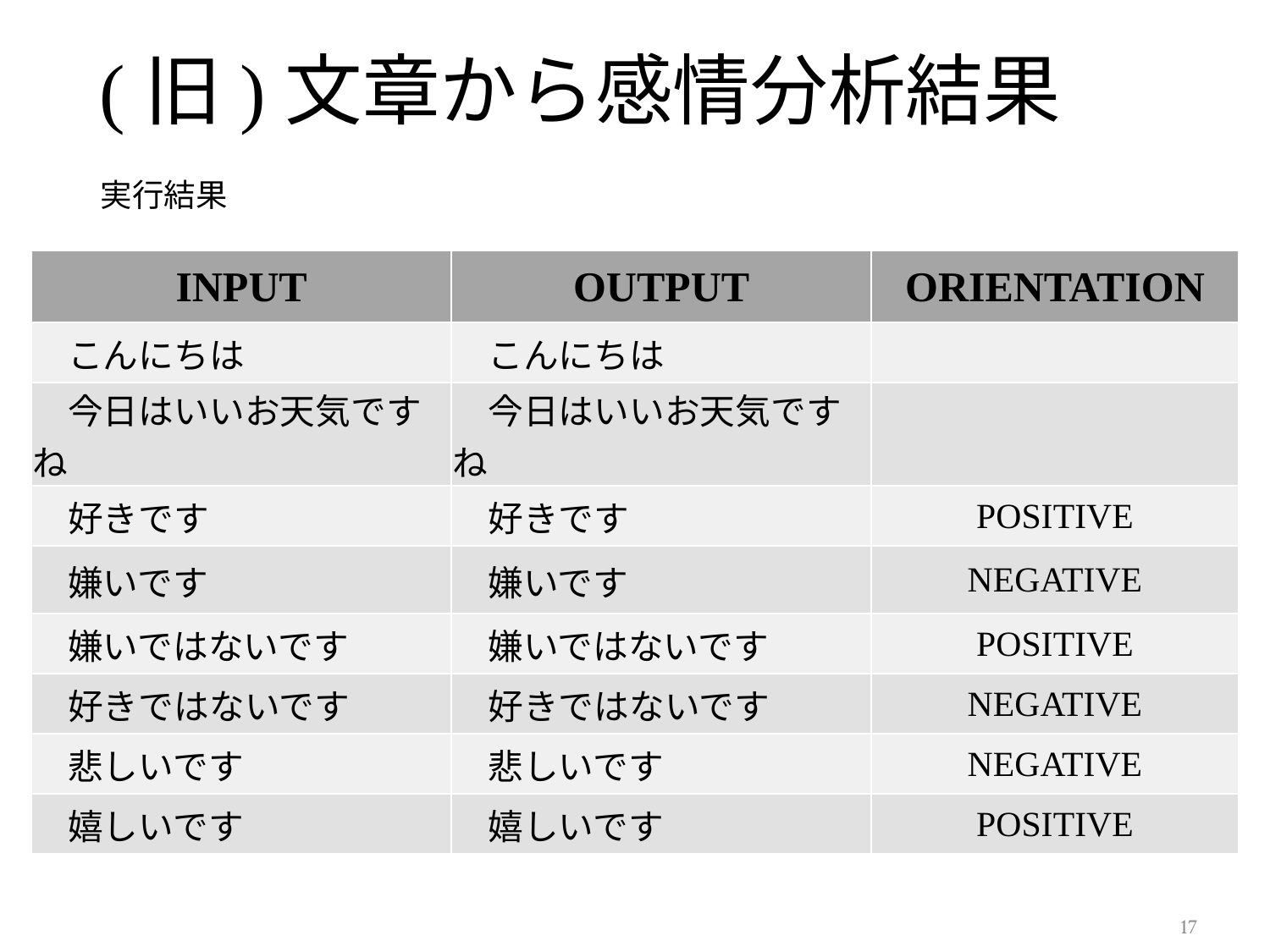

(旧)文章から感情分析結果
実行結果
| INPUT | OUTPUT | ORIENTATION |
| --- | --- | --- |
| こんにちは | こんにちは |  |
| 今日はいいお天気ですね | 今日はいいお天気ですね |  |
| 好きです | 好きです | POSITIVE |
| 嫌いです | 嫌いです | NEGATIVE |
| 嫌いではないです | 嫌いではないです | POSITIVE |
| 好きではないです | 好きではないです | NEGATIVE |
| 悲しいです | 悲しいです | NEGATIVE |
| 嬉しいです | 嬉しいです | POSITIVE |
17